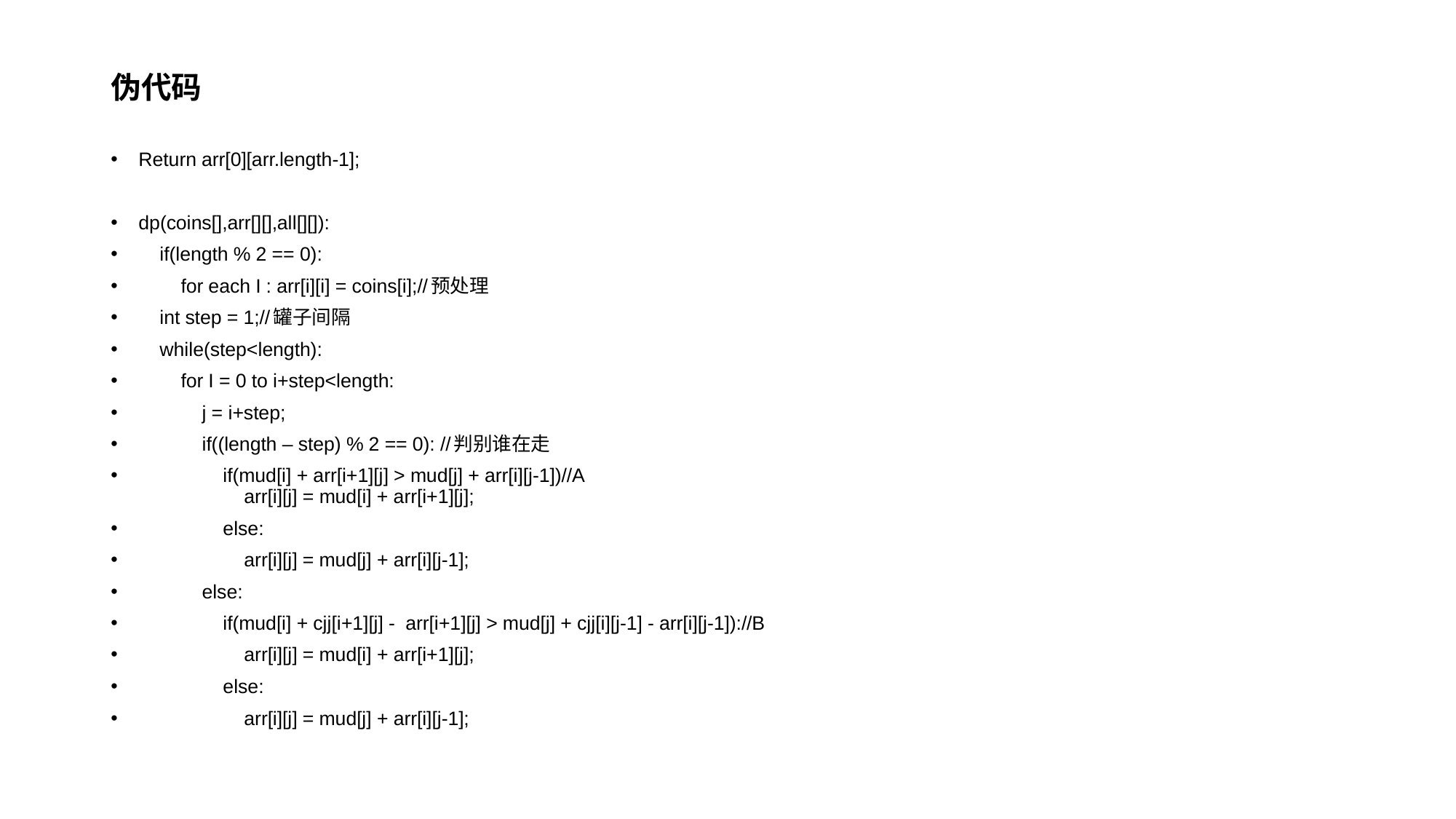

# 伪代码
Return arr[0][arr.length-1];

dp(coins[],arr[][],all[][]):
    if(length % 2 == 0):
        for each I : arr[i][i] = coins[i];//预处理
    int step = 1;//罐子间隔
    while(step<length):
        for I = 0 to i+step<length:
            j = i+step;
            if((length – step) % 2 == 0): //判别谁在走
                if(mud[i] + arr[i+1][j] > mud[j] + arr[i][j-1])//A
                    arr[i][j] = mud[i] + arr[i+1][j];
                else:
                    arr[i][j] = mud[j] + arr[i][j-1];
            else:
                if(mud[i] + cjj[i+1][j] -  arr[i+1][j] > mud[j] + cjj[i][j-1] - arr[i][j-1])://B
                    arr[i][j] = mud[i] + arr[i+1][j];
                else:
                    arr[i][j] = mud[j] + arr[i][j-1];